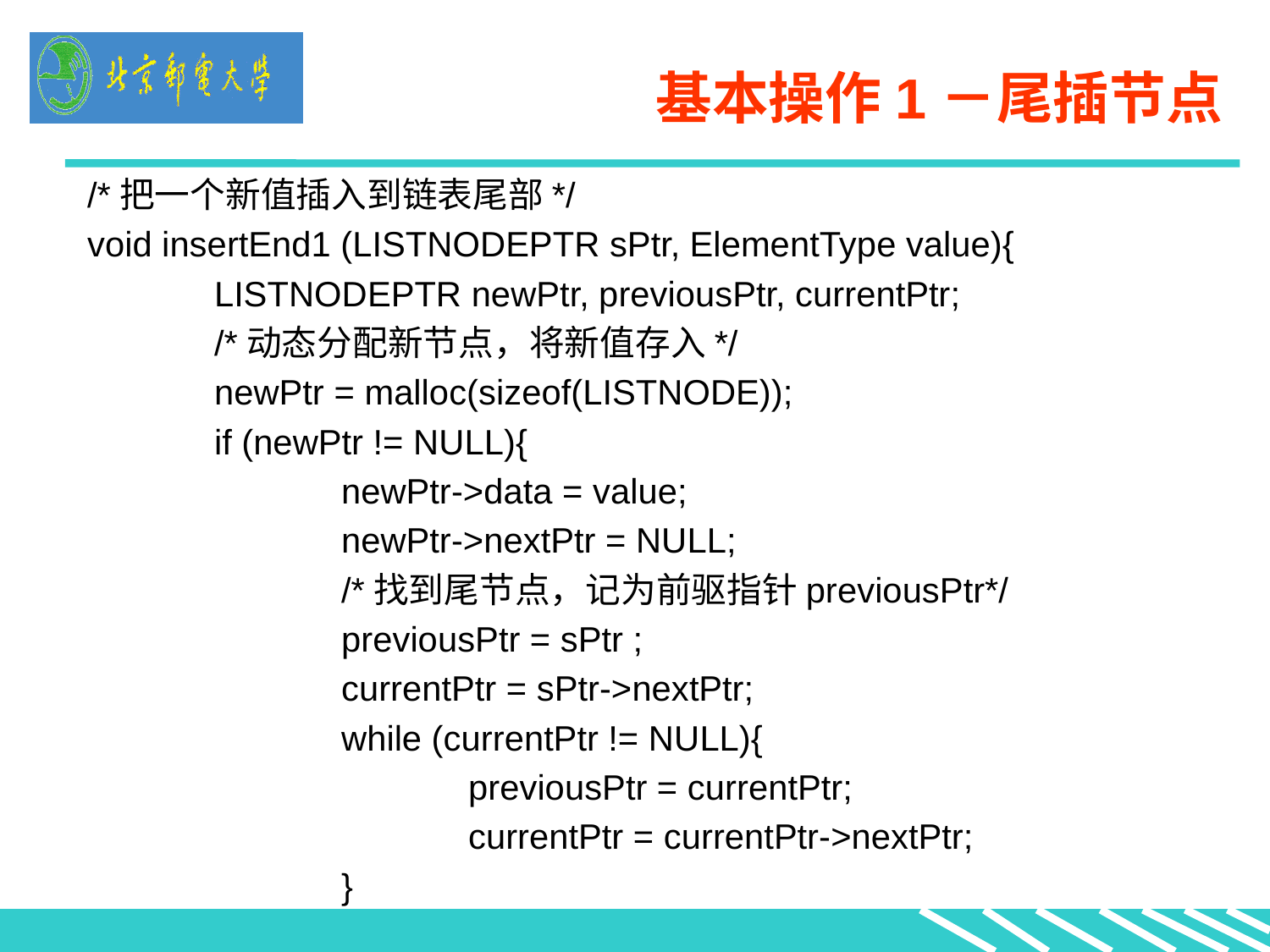

基本操作1－尾插节点
/*把一个新值插入到链表尾部*/
void insertEnd1 (LISTNODEPTR sPtr, ElementType value){
	LISTNODEPTR newPtr, previousPtr, currentPtr;
	/*动态分配新节点，将新值存入*/
	newPtr = malloc(sizeof(LISTNODE));
	if (newPtr != NULL){
		newPtr->data = value;
		newPtr->nextPtr = NULL;
		/*找到尾节点，记为前驱指针previousPtr*/
		previousPtr = sPtr ;
		currentPtr = sPtr->nextPtr;
		while (currentPtr != NULL){
			previousPtr = currentPtr;
			currentPtr = currentPtr->nextPtr;
		}